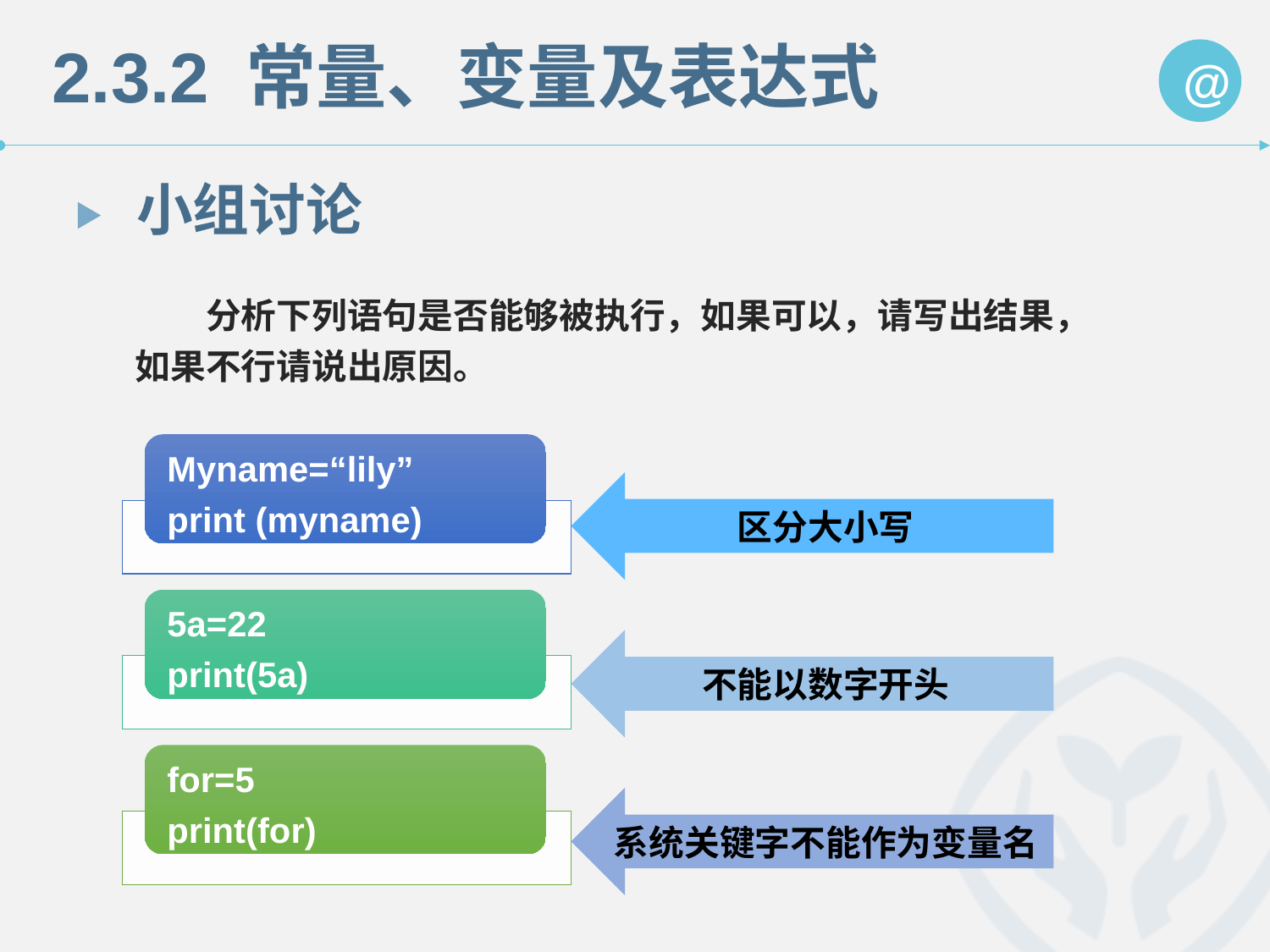

小组讨论

　　分析下列语句是否能够被执行，如果可以，请写出结果，如果不行请说出原因。
Myname=“lily”
print (myname)
5a=22
print(5a)
for=5
print(for)
区分大小写
不能以数字开头
系统关键字不能作为变量名